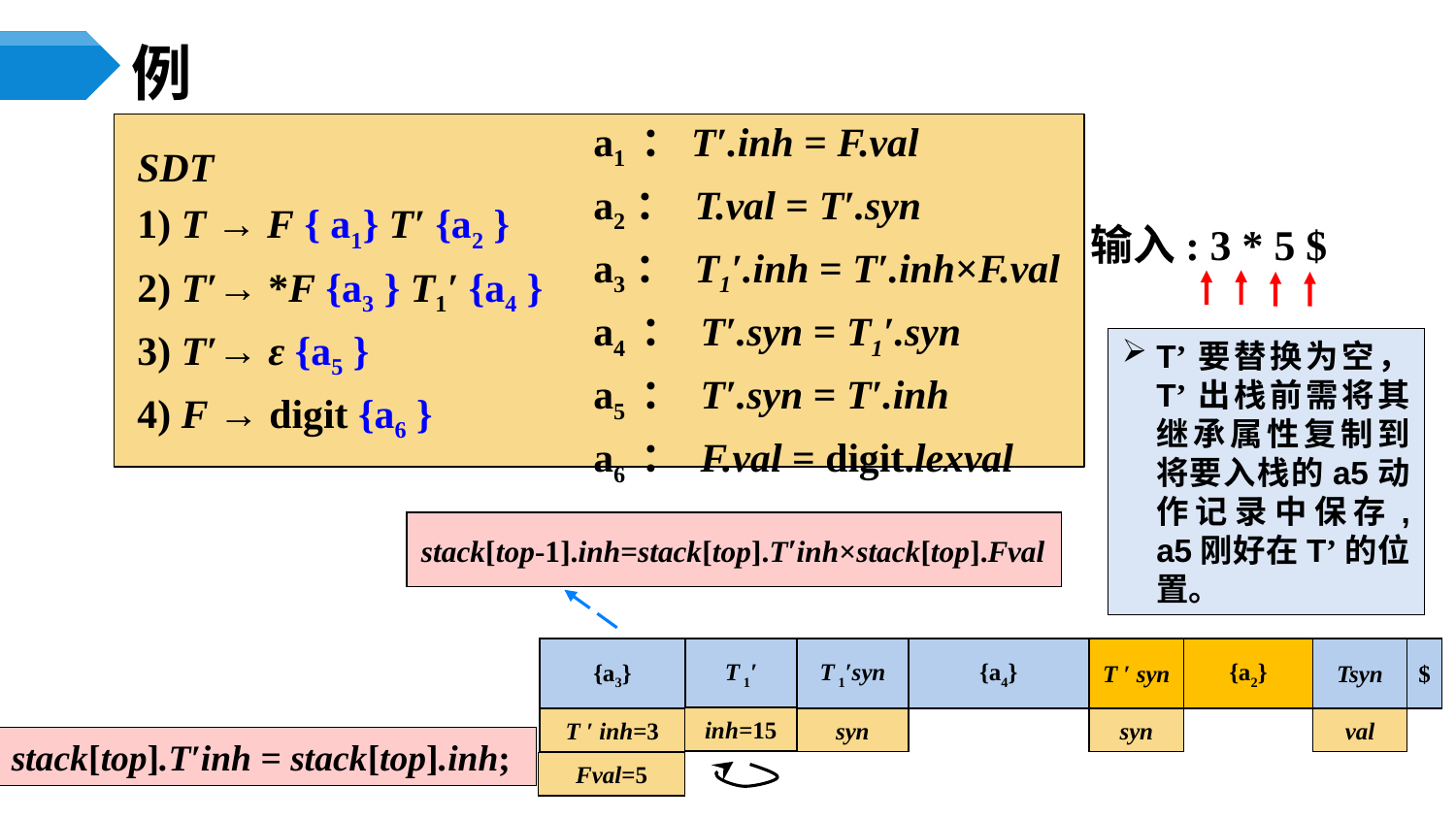

# 例
a1 ：T′.inh = F.val
a2： T.val = T′.syn
a3： T1′.inh = T′.inh×F.val
a4 ： T′.syn = T1′.syn
a5 ： T′.syn = T′.inh
a6 ： F.val = digit.lexval

SDT
1) T → F { a1} T′ {a2 }
2) T′→ *F {a3 } T1′ {a4 }
3) T′→ ε {a5 }
4) F → digit {a6 }
输入: 3 * 5 $

T’要替换为空， T’出栈前需将其继承属性复制到将要入栈的a5动作记录中保存, a5刚好在T’的位置。
stack[top-1].inh=stack[top].T′inh×stack[top].Fval

{a3}
T 1′
T 1′syn
{a4}
T ′ syn
Tsyn
$
{a2}
inh=15
T ′ inh=3
inh
syn
syn
val
stack[top].T′inh = stack[top].inh;
Fval=5